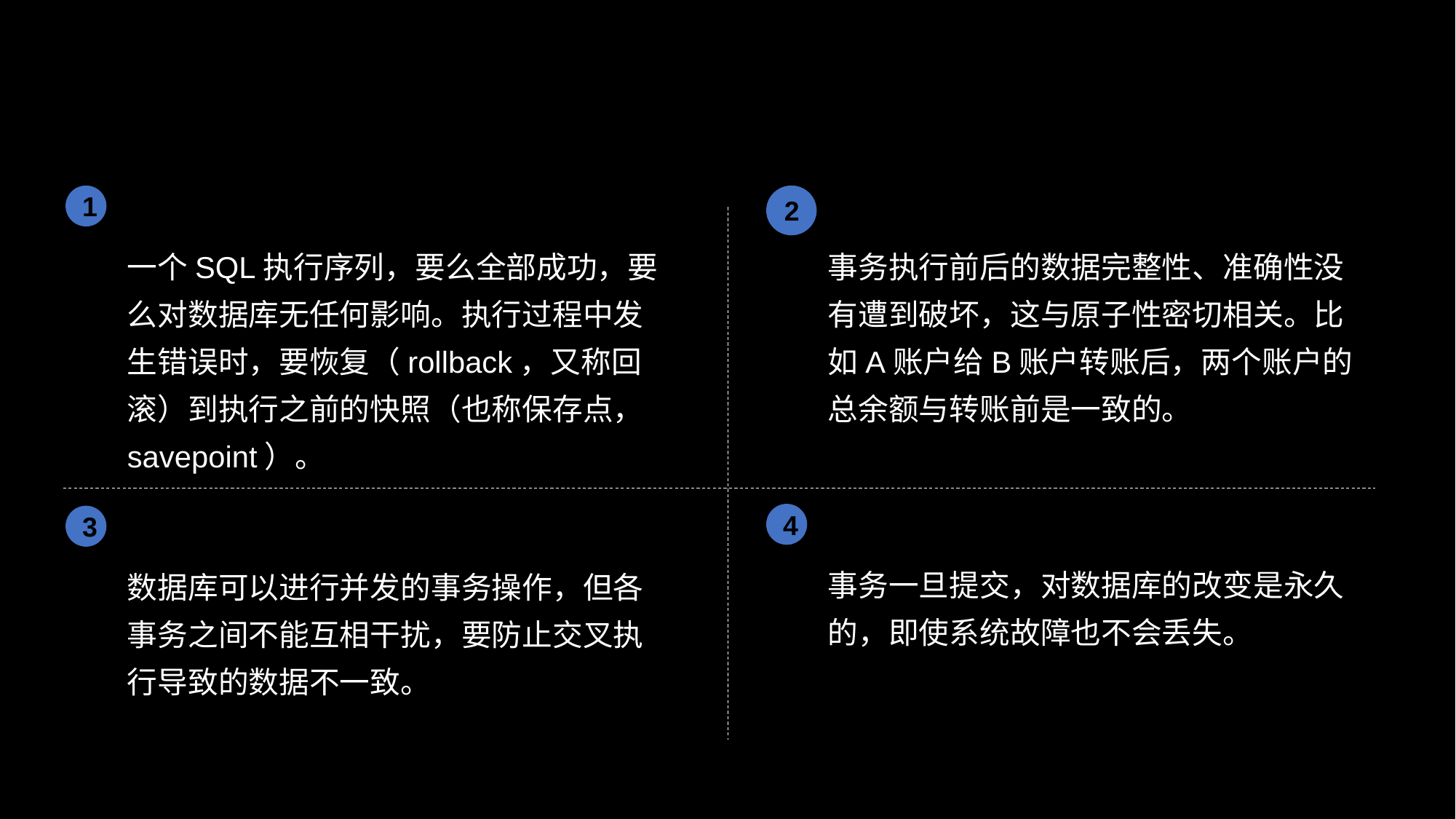

2
1
原子性
一致性
一个SQL执行序列，要么全部成功，要么对数据库无任何影响。执行过程中发生错误时，要恢复（rollback，又称回滚）到执行之前的快照（也称保存点，savepoint）。
事务执行前后的数据完整性、准确性没有遭到破坏，这与原子性密切相关。比如A账户给B账户转账后，两个账户的总余额与转账前是一致的。
隔离性
持久性
4
3
事务一旦提交，对数据库的改变是永久的，即使系统故障也不会丢失。
数据库可以进行并发的事务操作，但各事务之间不能互相干扰，要防止交叉执行导致的数据不一致。